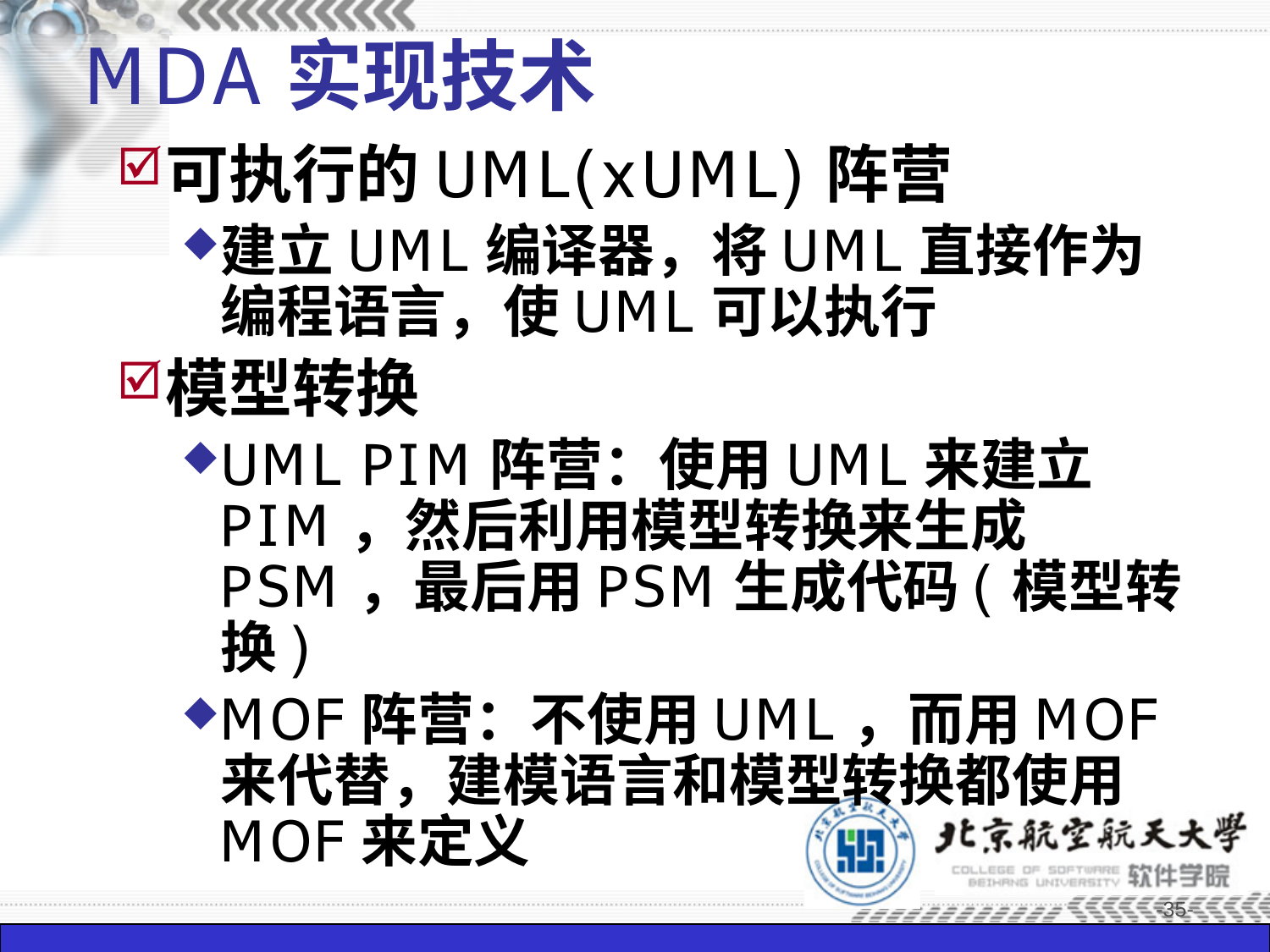

# MDA实现技术
可执行的UML(xUML)阵营
建立UML编译器，将UML直接作为编程语言，使UML可以执行
模型转换
UML PIM阵营：使用UML来建立PIM，然后利用模型转换来生成PSM，最后用PSM生成代码(模型转换)
MOF阵营：不使用UML，而用MOF来代替，建模语言和模型转换都使用MOF来定义
-35-